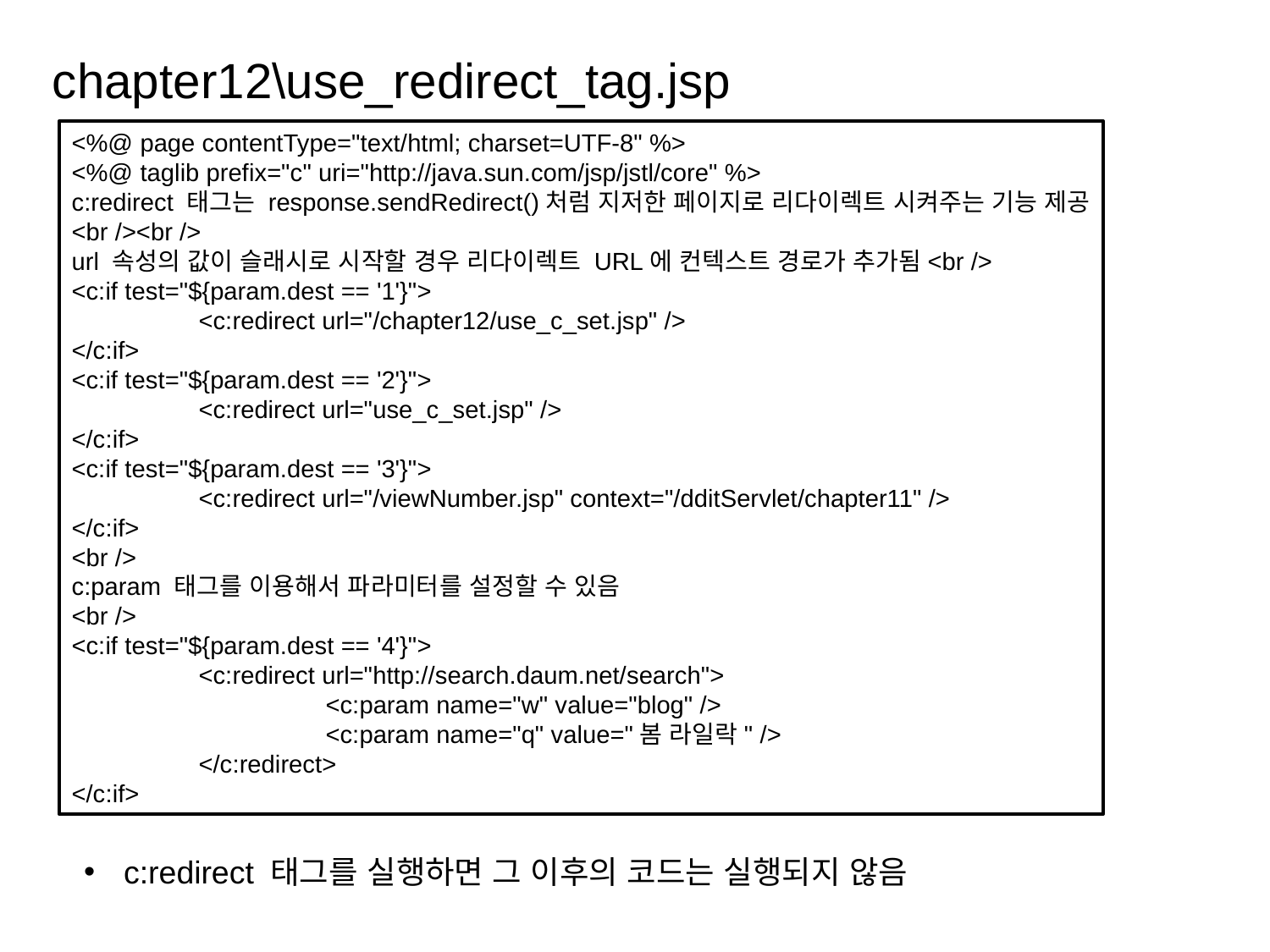

# chapter12\use_redirect_tag.jsp
<%@ page contentType="text/html; charset=UTF-8" %>
<%@ taglib prefix="c" uri="http://java.sun.com/jsp/jstl/core" %>
c:redirect 태그는 response.sendRedirect()처럼 지저한 페이지로 리다이렉트 시켜주는 기능 제공
<br /><br />
url 속성의 값이 슬래시로 시작할 경우 리다이렉트 URL에 컨텍스트 경로가 추가됨<br />
<c:if test="${param.dest == '1'}">
	<c:redirect url="/chapter12/use_c_set.jsp" />
</c:if>
<c:if test="${param.dest == '2'}">
	<c:redirect url="use_c_set.jsp" />
</c:if>
<c:if test="${param.dest == '3'}">
	<c:redirect url="/viewNumber.jsp" context="/dditServlet/chapter11" />
</c:if>
<br />
c:param 태그를 이용해서 파라미터를 설정할 수 있음
<br />
<c:if test="${param.dest == '4'}">
	<c:redirect url="http://search.daum.net/search">
		<c:param name="w" value="blog" />
		<c:param name="q" value="봄 라일락" />
	</c:redirect>
</c:if>
c:redirect 태그를 실행하면 그 이후의 코드는 실행되지 않음